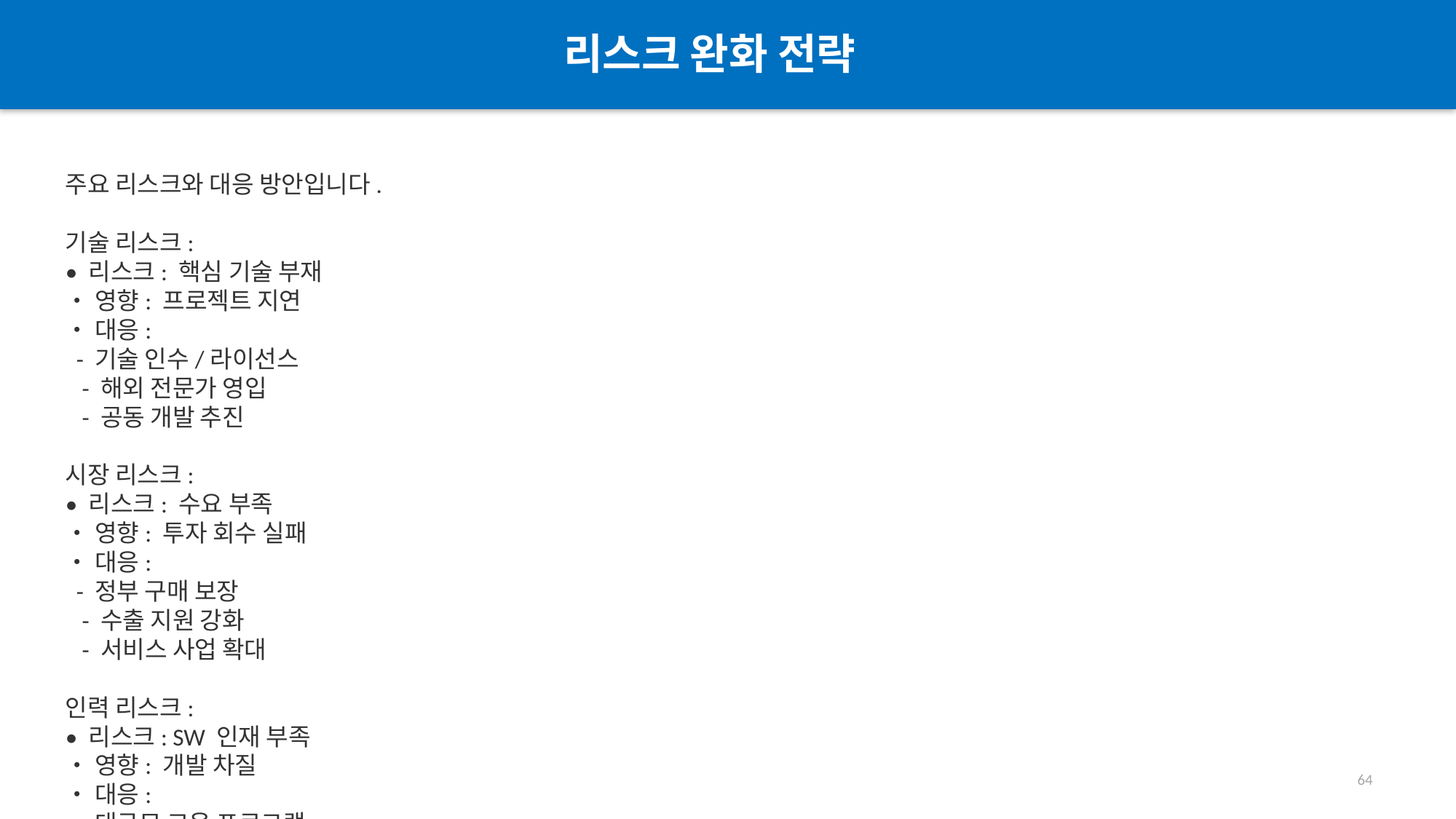

리스크 완화 전략
#
주요 리스크와 대응 방안입니다.
기술 리스크:
• 리스크: 핵심 기술 부재
• 영향: 프로젝트 지연
• 대응:
  - 기술 인수/라이선스
  - 해외 전문가 영입
  - 공동 개발 추진
시장 리스크:
• 리스크: 수요 부족
• 영향: 투자 회수 실패
• 대응:
  - 정부 구매 보장
  - 수출 지원 강화
  - 서비스 사업 확대
인력 리스크:
• 리스크: SW 인재 부족
• 영향: 개발 차질
• 대응:
  - 대규모 교육 프로그램
  - 해외 인재 유치
  - 처우 개선
규제 리스크:
• 리스크: 규제 지연
• 영향: 상용화 지연
• 대응:
  - 규제 샌드박스
  - 특별법 제정
  - 선제적 가이드라인
64